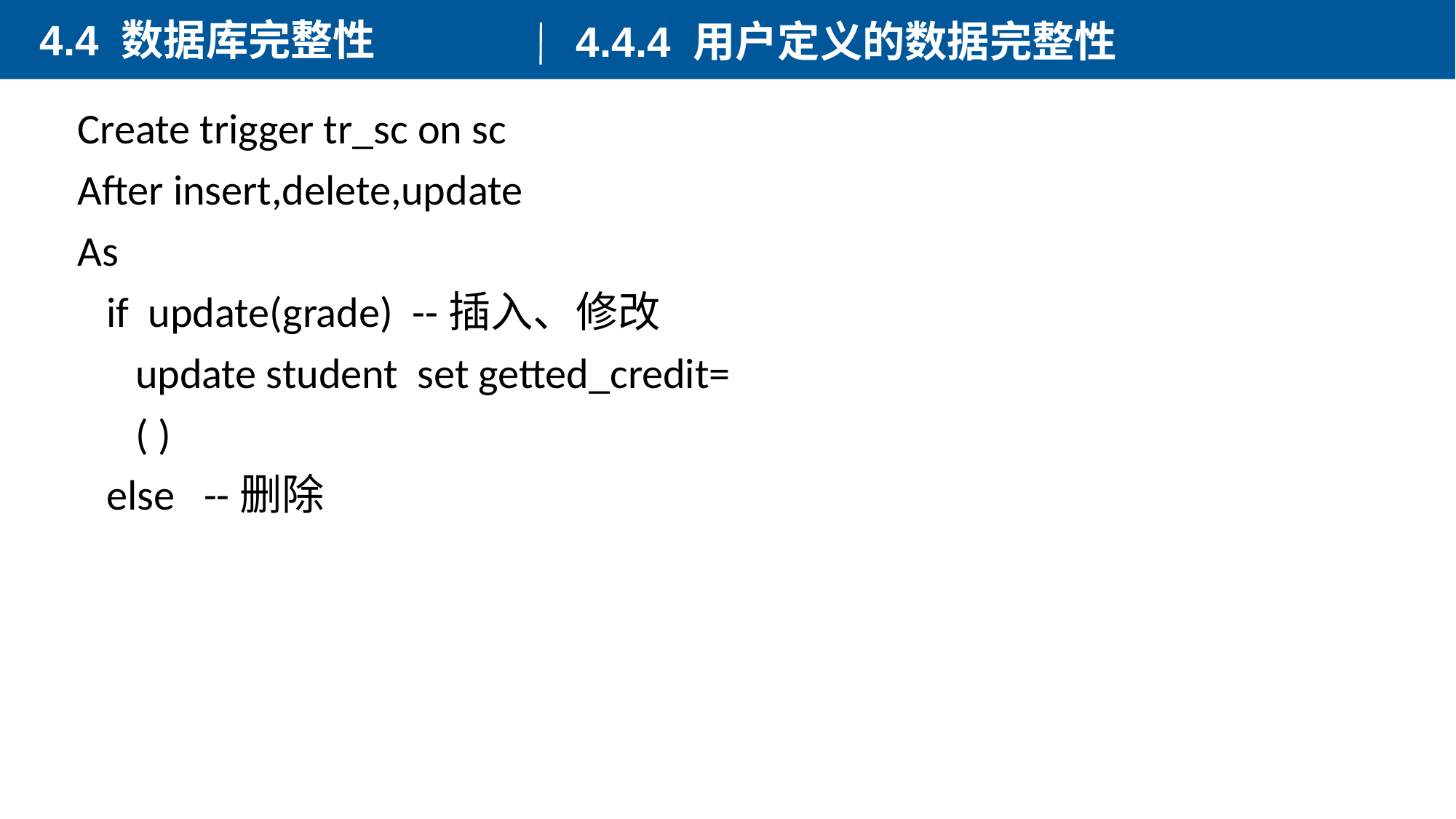

4.4 数据库完整性
4.4.4 用户定义的数据完整性
Create trigger tr_sc on sc
After insert,delete,update
As
   if  update(grade)  --插入、修改
      update student  set getted_credit=
      ( )
   else   --删除